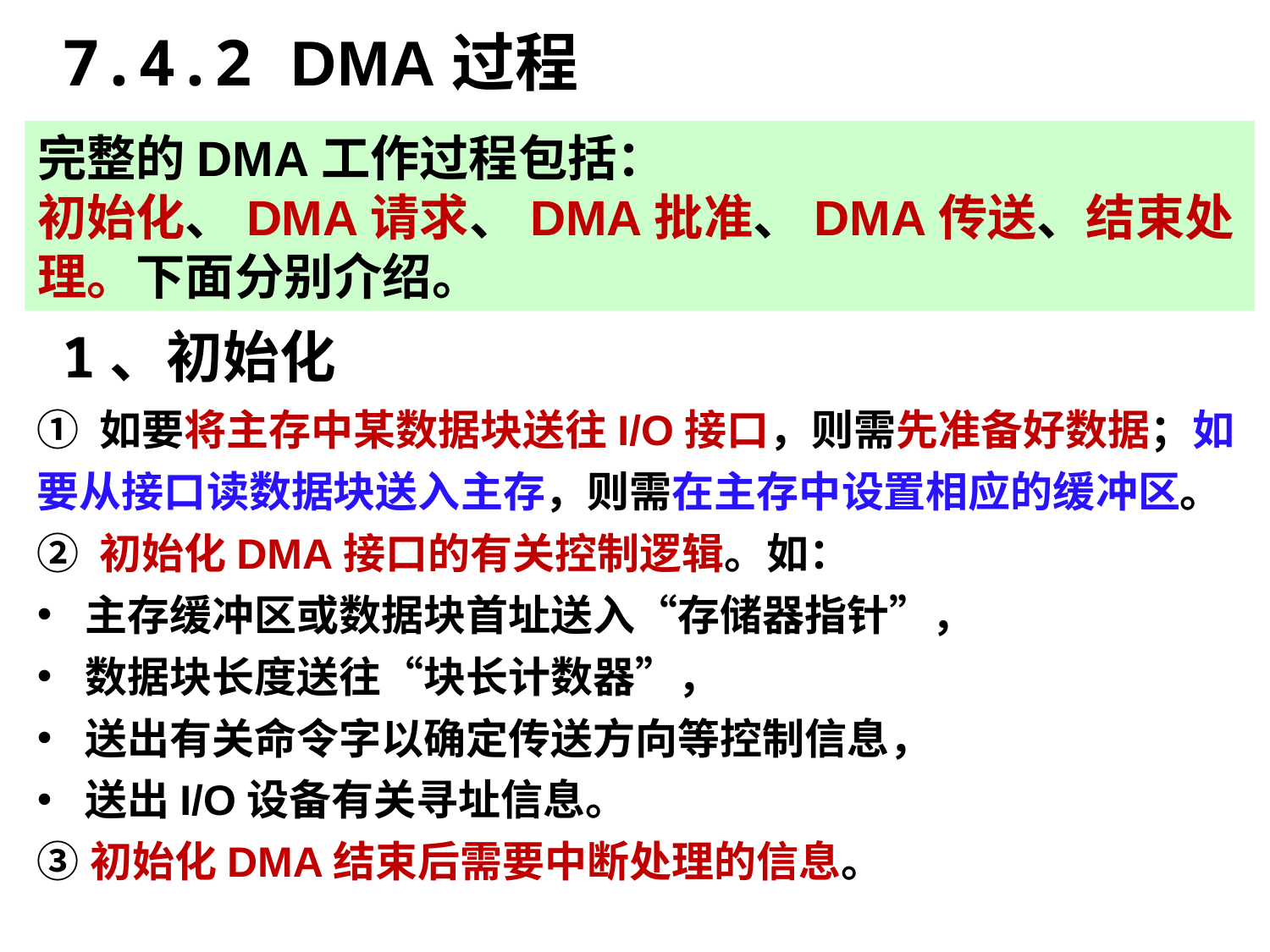

7.4.2 DMA过程
完整的DMA工作过程包括：
初始化、DMA请求、DMA批准、DMA传送、结束处理。下面分别介绍。
1、初始化
① 如要将主存中某数据块送往I/O接口，则需先准备好数据；如要从接口读数据块送入主存，则需在主存中设置相应的缓冲区。
② 初始化DMA接口的有关控制逻辑。如：
主存缓冲区或数据块首址送入“存储器指针”，
数据块长度送往“块长计数器”，
送出有关命令字以确定传送方向等控制信息，
送出I/O设备有关寻址信息。
③初始化DMA结束后需要中断处理的信息。
95